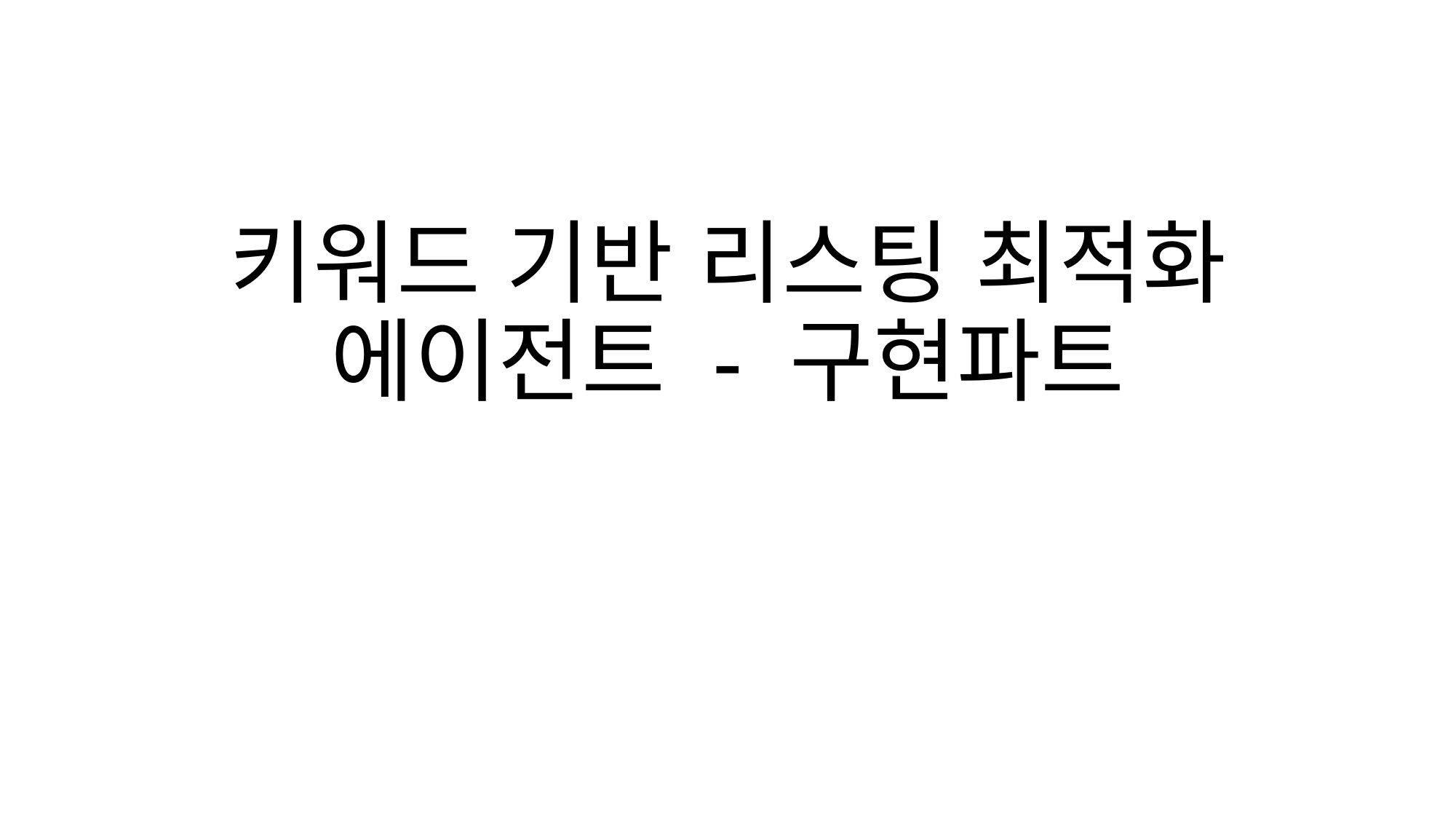

# 키워드 기반 리스팅 최적화 에이전트 - 구현파트